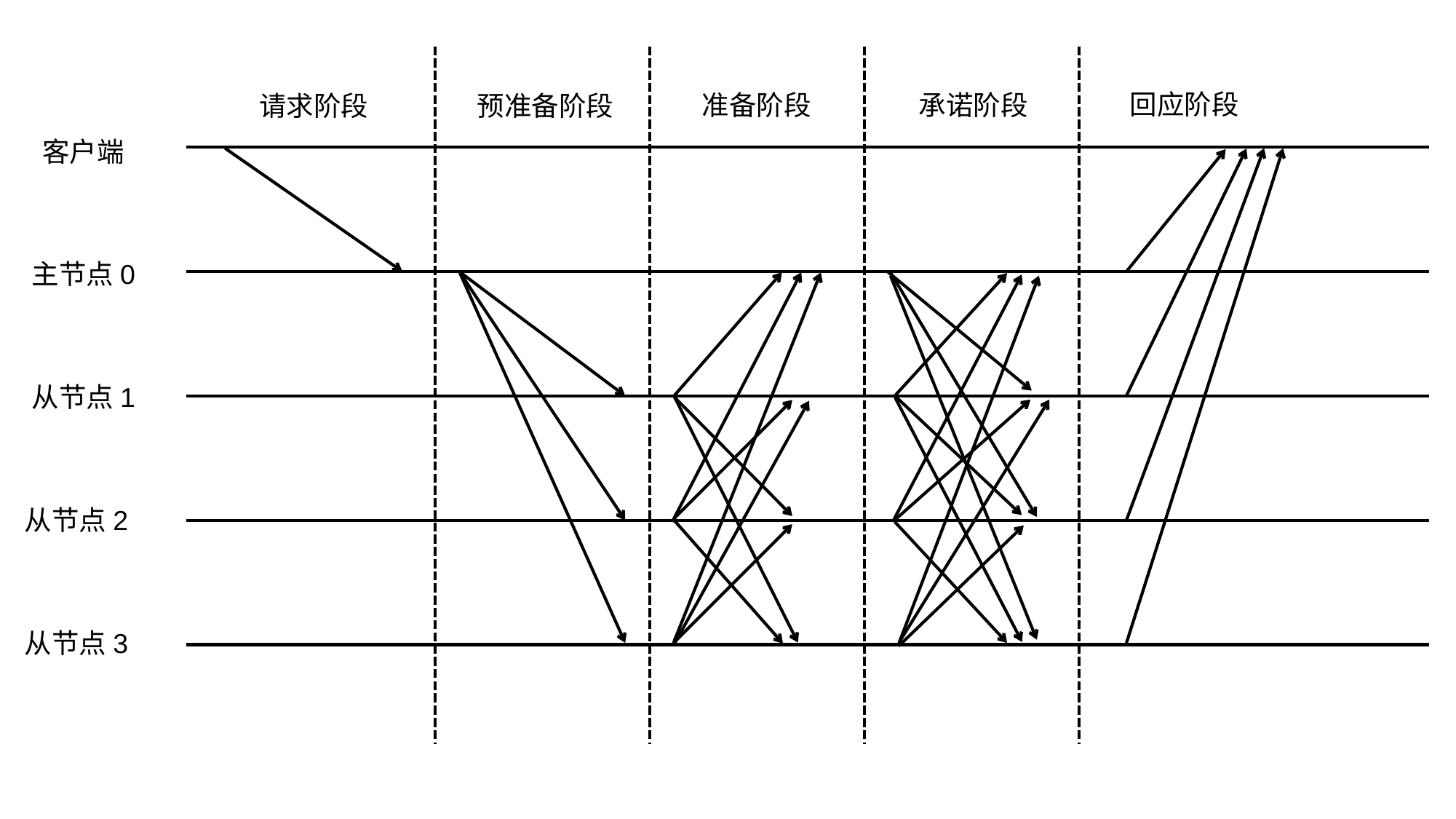

回应阶段
准备阶段
承诺阶段
请求阶段
预准备阶段
客户端
主节点0
从节点1
从节点2
从节点3